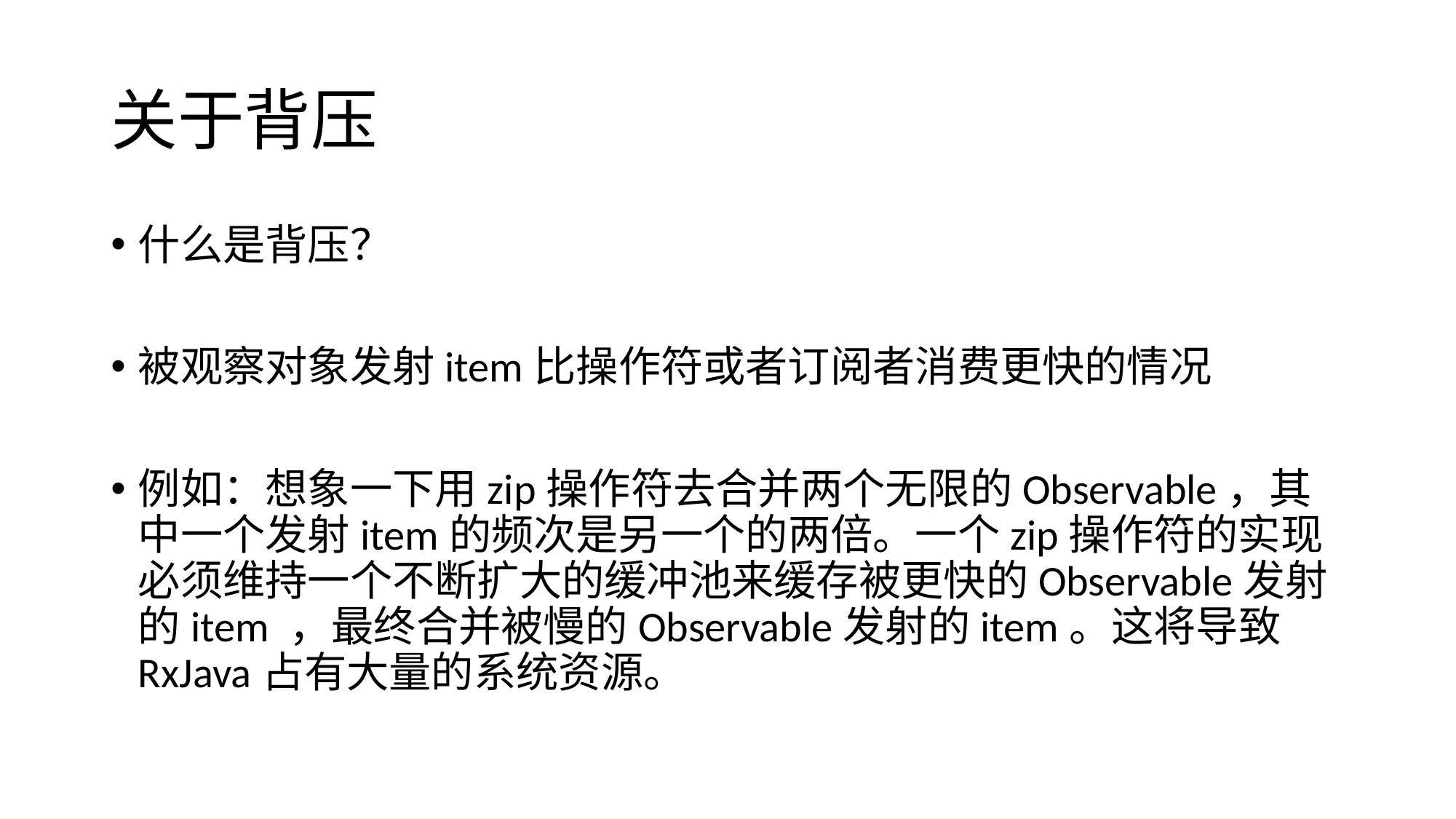

# 关于背压
什么是背压？

被观察对象发射item比操作符或者订阅者消费更快的情况

例如：想象一下用zip操作符去合并两个无限的Observable，其中一个发射item的频次是另一个的两倍。一个zip操作符的实现必须维持一个不断扩大的缓冲池来缓存被更快的Observable发射的item ，最终合并被慢的Observable发射的item。这将导致RxJava占有大量的系统资源。